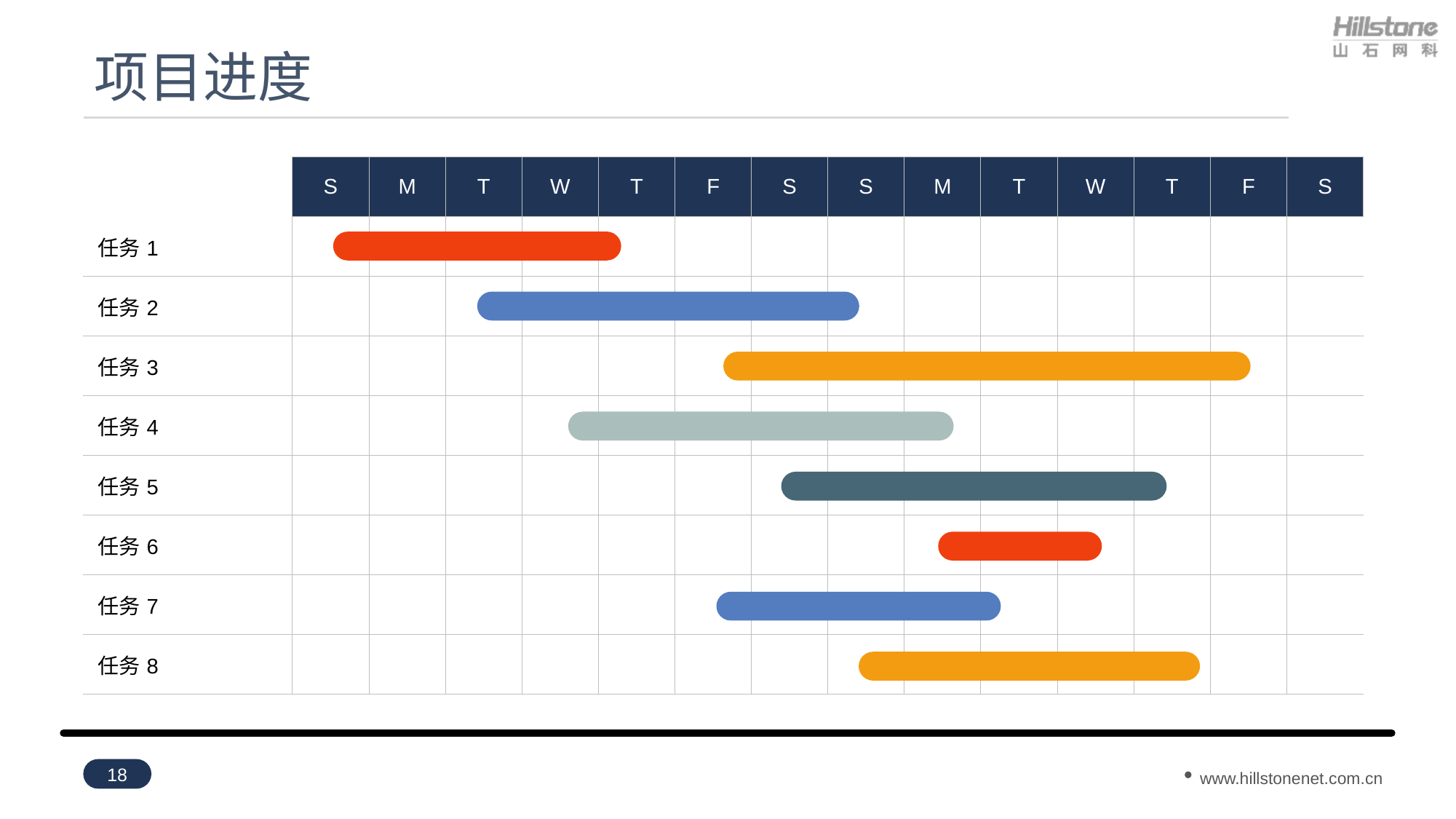

# 项目进度
|  | S | M | T | W | T | F | S | S | M | T | W | T | F | S |
| --- | --- | --- | --- | --- | --- | --- | --- | --- | --- | --- | --- | --- | --- | --- |
| 任务1 |  |  |  |  |  |  |  |  |  |  |  |  |  |  |
| 任务2 |  |  |  |  |  |  |  |  |  |  |  |  |  |  |
| 任务3 |  |  |  |  |  |  |  |  |  |  |  |  |  |  |
| 任务4 |  |  |  |  |  |  |  |  |  |  |  |  |  |  |
| 任务5 |  |  |  |  |  |  |  |  |  |  |  |  |  |  |
| 任务6 |  |  |  |  |  |  |  |  |  |  |  |  |  |  |
| 任务7 |  |  |  |  |  |  |  |  |  |  |  |  |  |  |
| 任务8 |  |  |  |  |  |  |  |  |  |  |  |  |  |  |

18